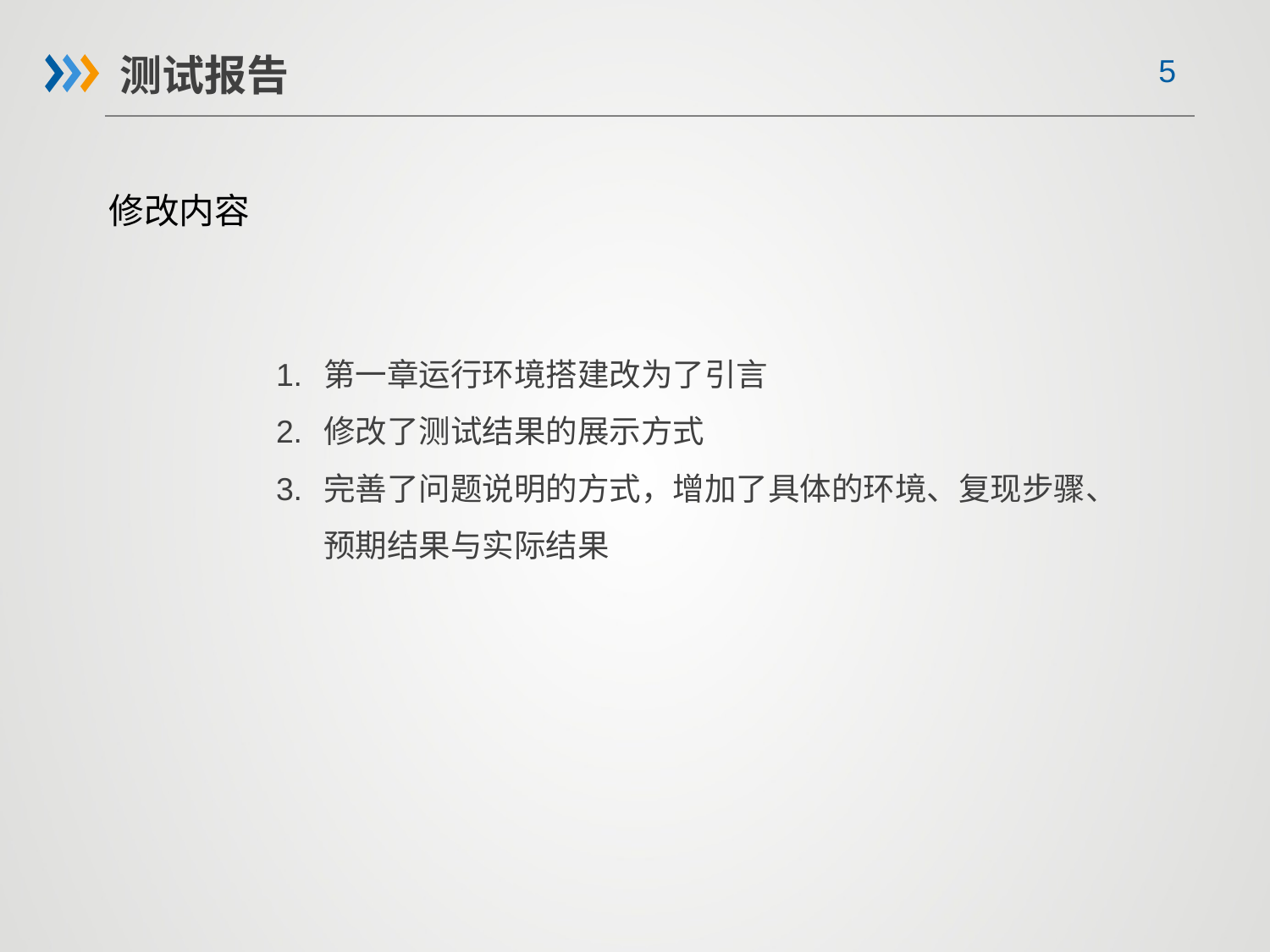

测试报告
修改内容
第一章运行环境搭建改为了引言
修改了测试结果的展示方式
完善了问题说明的方式，增加了具体的环境、复现步骤、预期结果与实际结果